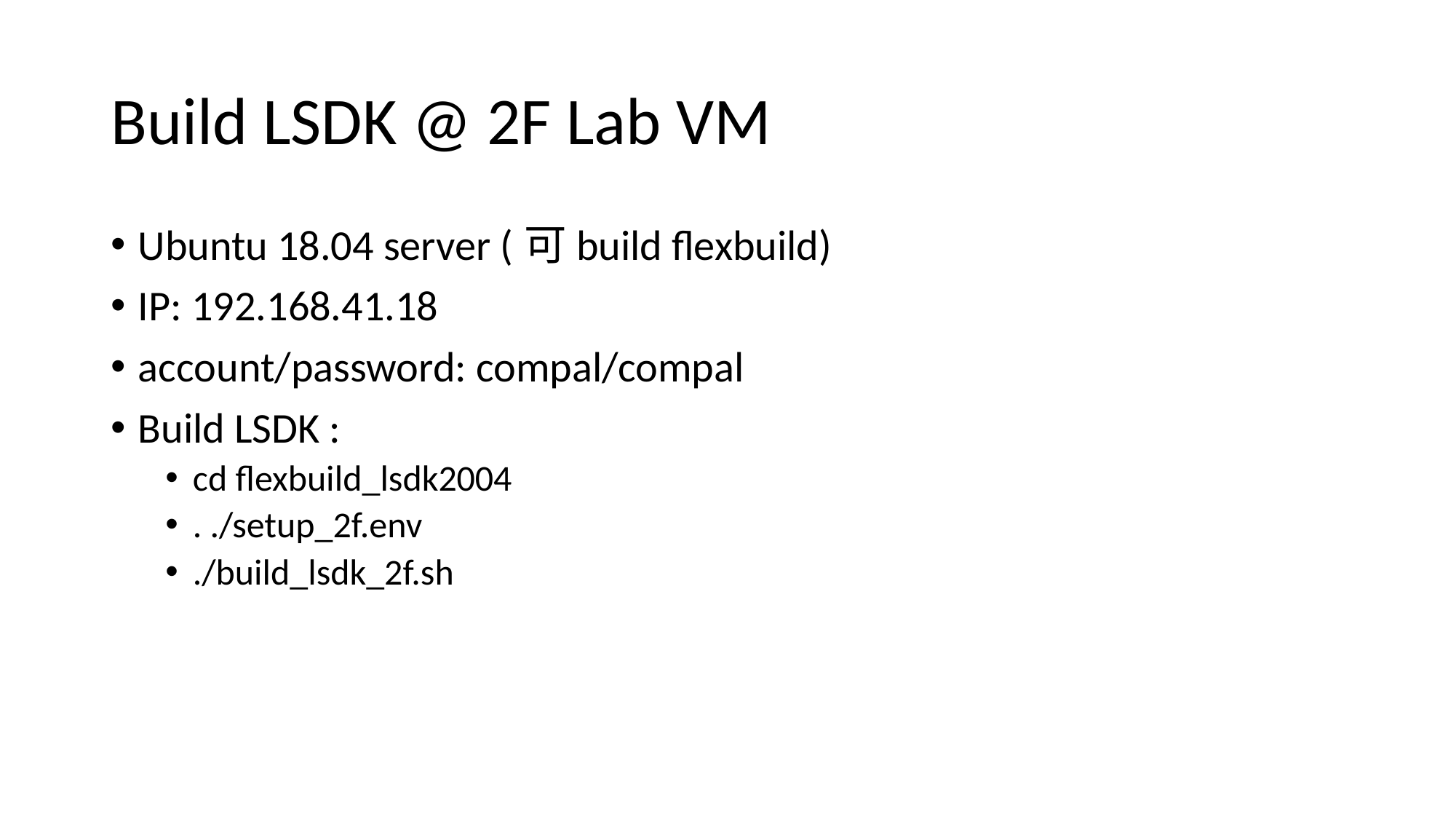

# Build LSDK @ 2F Lab VM
Ubuntu 18.04 server (可build flexbuild)
IP: 192.168.41.18
account/password: compal/compal
Build LSDK :
cd flexbuild_lsdk2004
. ./setup_2f.env
./build_lsdk_2f.sh